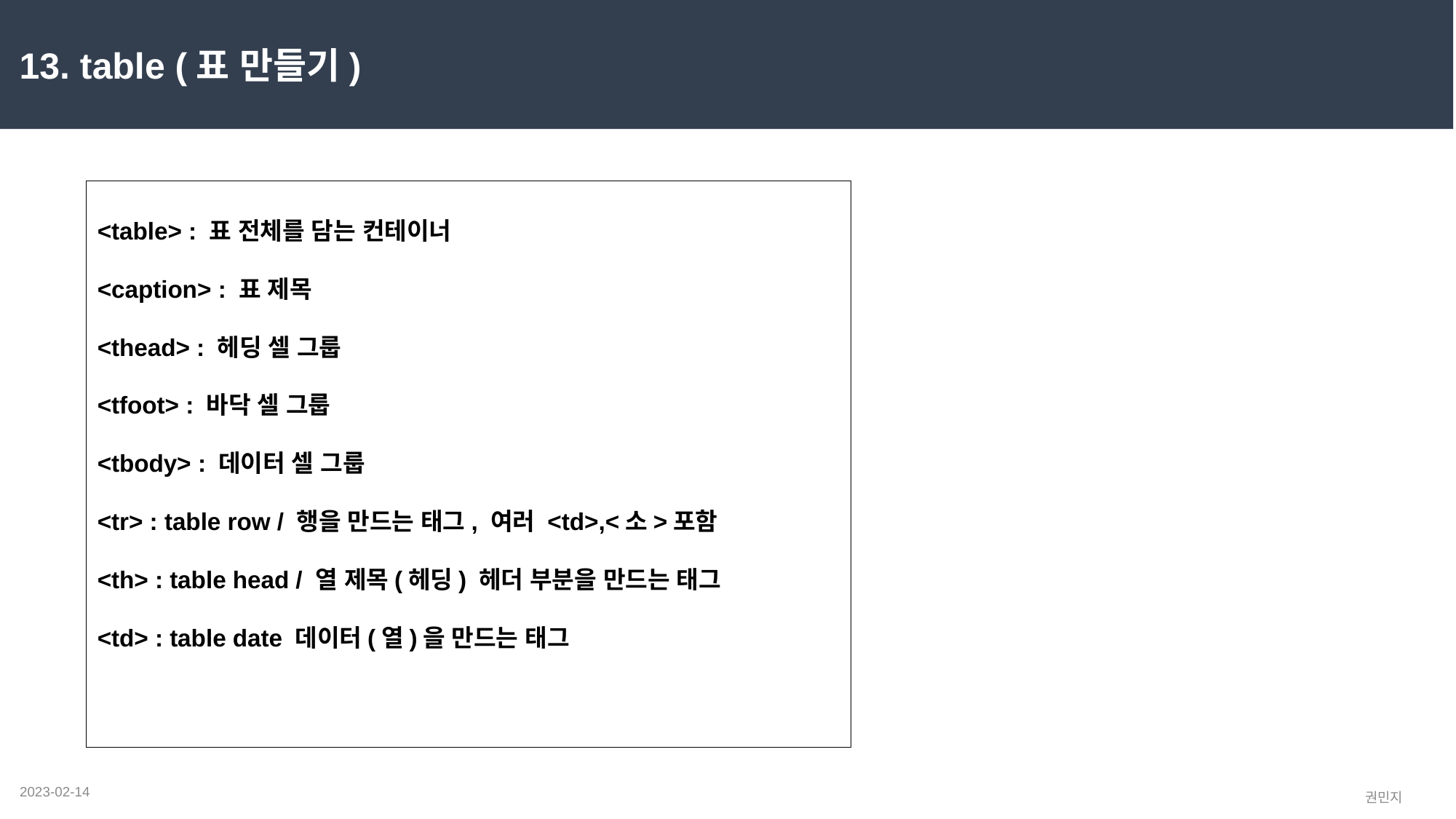

13. table (표 만들기)
<table> : 표 전체를 담는 컨테이너
<caption> : 표 제목
<thead> : 헤딩 셀 그룹
<tfoot> : 바닥 셀 그룹
<tbody> : 데이터 셀 그룹
<tr> : table row / 행을 만드는 태그, 여러 <td>,<소>포함
<th> : table head / 열 제목(헤딩) 헤더 부분을 만드는 태그
<td> : table date 데이터(열)을 만드는 태그

2023-02-14
권민지